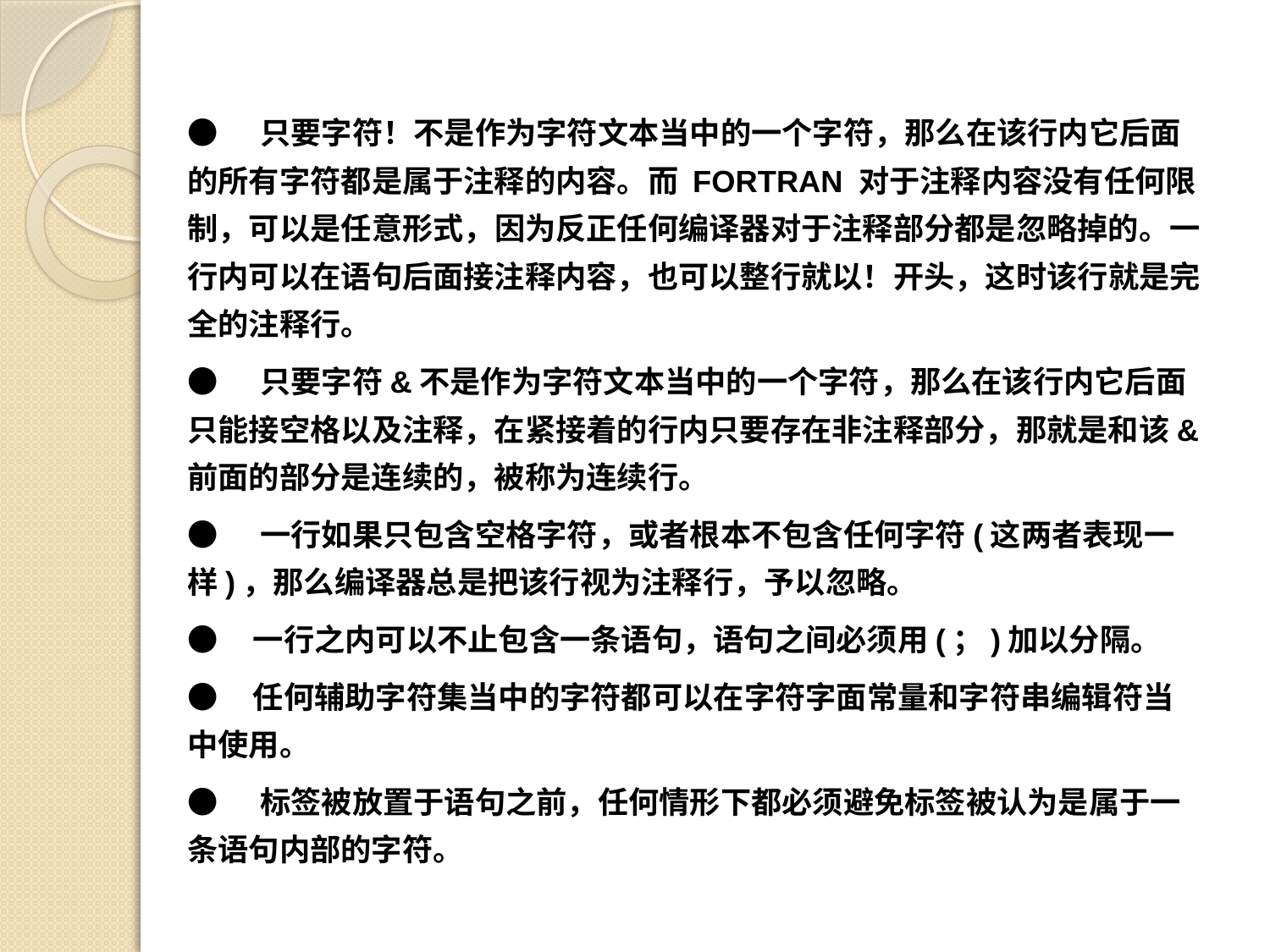

●     只要字符！不是作为字符文本当中的一个字符，那么在该行内它后面的所有字符都是属于注释的内容。而 FORTRAN 对于注释内容没有任何限制，可以是任意形式，因为反正任何编译器对于注释部分都是忽略掉的。一行内可以在语句后面接注释内容，也可以整行就以！开头，这时该行就是完全的注释行。
●     只要字符&不是作为字符文本当中的一个字符，那么在该行内它后面只能接空格以及注释，在紧接着的行内只要存在非注释部分，那就是和该&前面的部分是连续的，被称为连续行。
●     一行如果只包含空格字符，或者根本不包含任何字符(这两者表现一样)，那么编译器总是把该行视为注释行，予以忽略。
●    一行之内可以不止包含一条语句，语句之间必须用(；)加以分隔。
●    任何辅助字符集当中的字符都可以在字符字面常量和字符串编辑符当中使用。
●     标签被放置于语句之前，任何情形下都必须避免标签被认为是属于一条语句内部的字符。